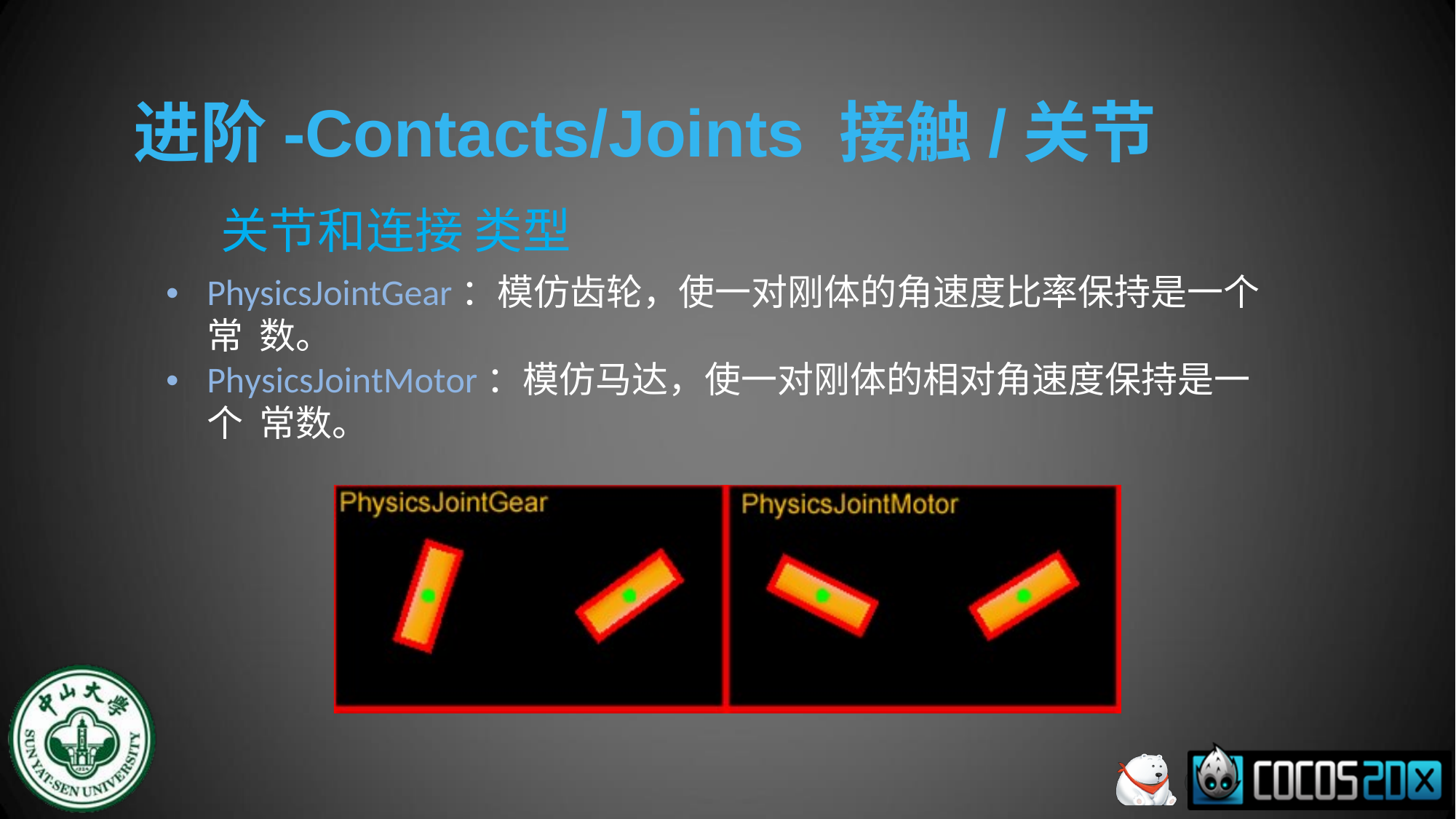

# 进阶-Contacts/Joints 接触/关节
关节和连接 类型
•	PhysicsJointGear：模仿齿轮，使一对刚体的角速度比率保持是一个常  数。
•	PhysicsJointMotor：模仿马达，使一对刚体的相对角速度保持是一个  常数。